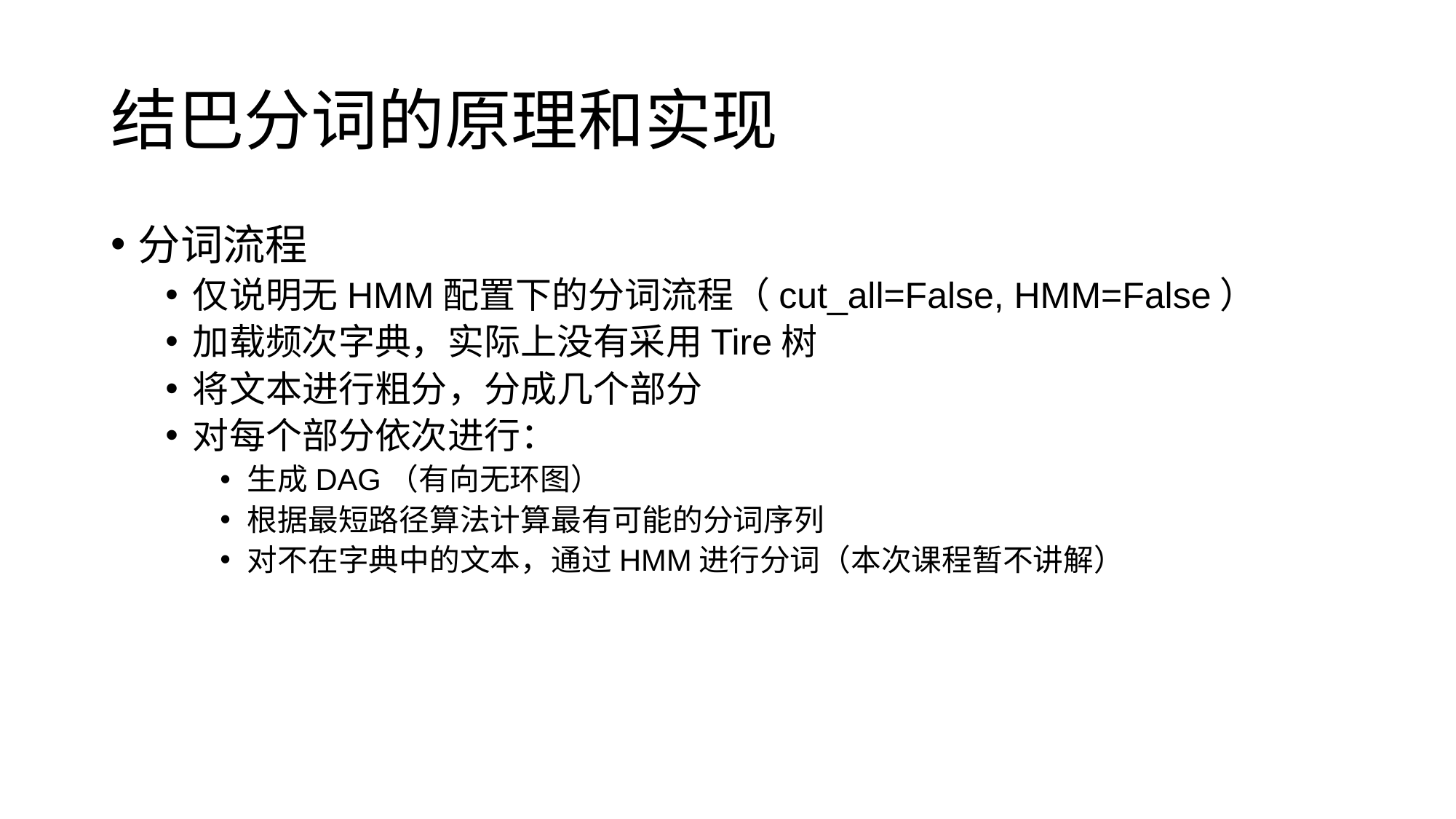

# 结巴分词的原理和实现
分词流程
仅说明无HMM配置下的分词流程（cut_all=False, HMM=False）
加载频次字典，实际上没有采用Tire树
将文本进行粗分，分成几个部分
对每个部分依次进行：
生成DAG（有向无环图）
根据最短路径算法计算最有可能的分词序列
对不在字典中的文本，通过HMM进行分词（本次课程暂不讲解）